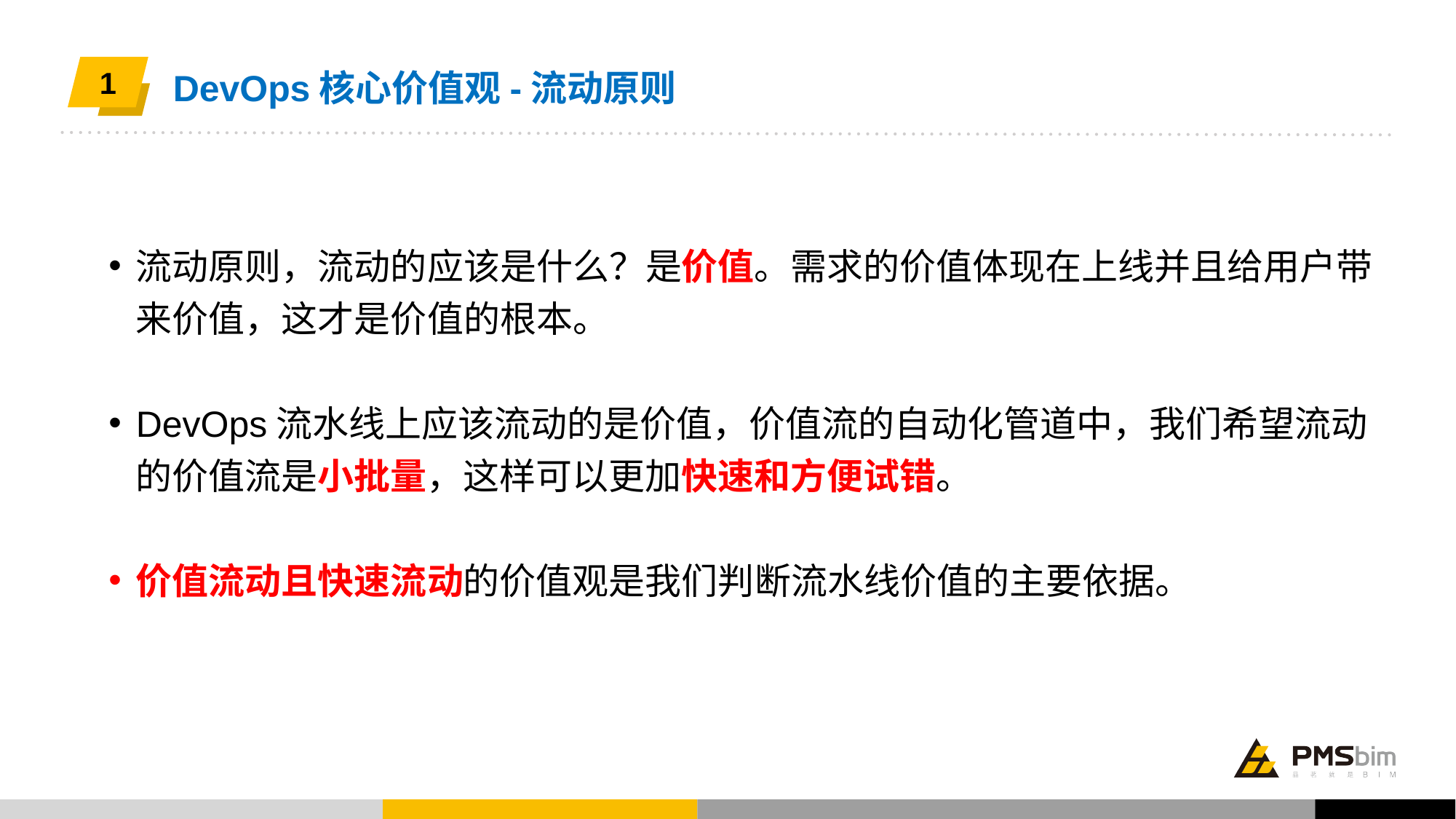

1
DevOps核心价值观-流动原则

流动原则，流动的应该是什么？是价值。需求的价值体现在上线并且给用户带来价值，这才是价值的根本。

DevOps流水线上应该流动的是价值，价值流的自动化管道中，我们希望流动的价值流是小批量，这样可以更加快速和方便试错。

价值流动且快速流动的价值观是我们判断流水线价值的主要依据。